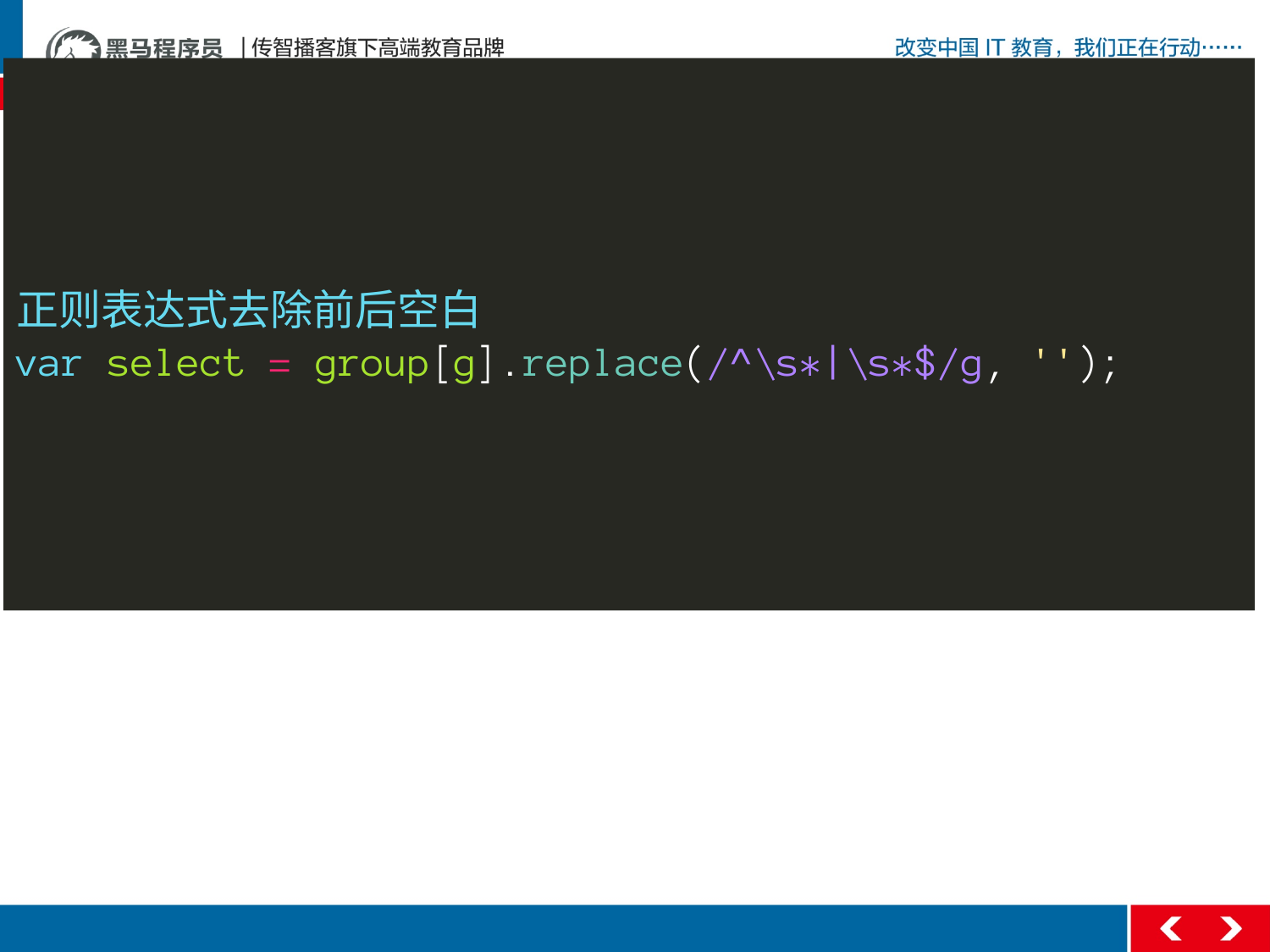

#
正则表达式去除前后空白
var select = group[g].replace(/^\s*|\s*$/g, '');